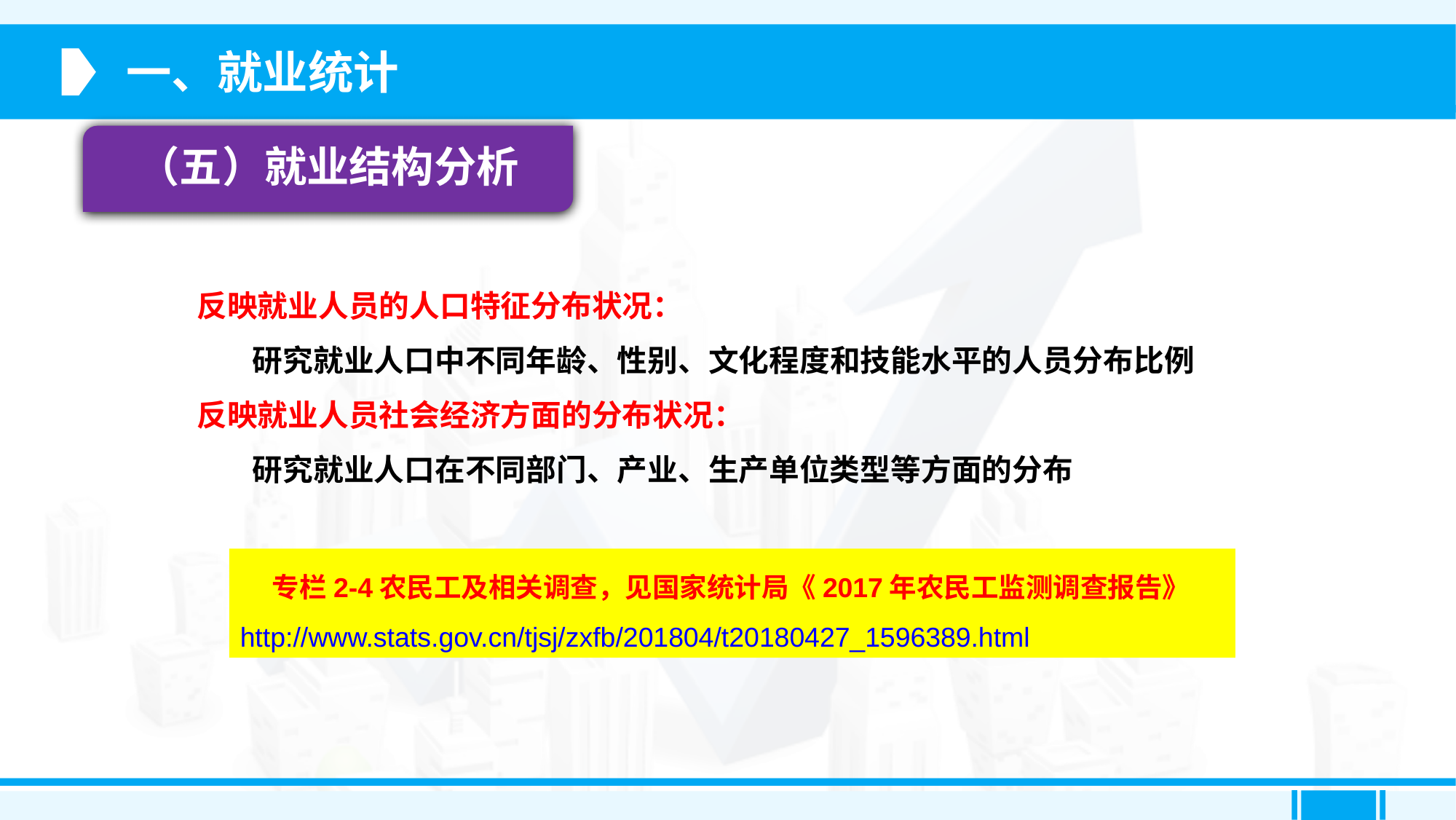

一、就业统计

（五）就业结构分析
反映就业人员的人口特征分布状况：
       研究就业人口中不同年龄、性别、文化程度和技能水平的人员分布比例
反映就业人员社会经济方面的分布状况：
       研究就业人口在不同部门、产业、生产单位类型等方面的分布
专栏2-4农民工及相关调查，见国家统计局《2017年农民工监测调查报告》http://www.stats.gov.cn/tjsj/zxfb/201804/t20180427_1596389.html